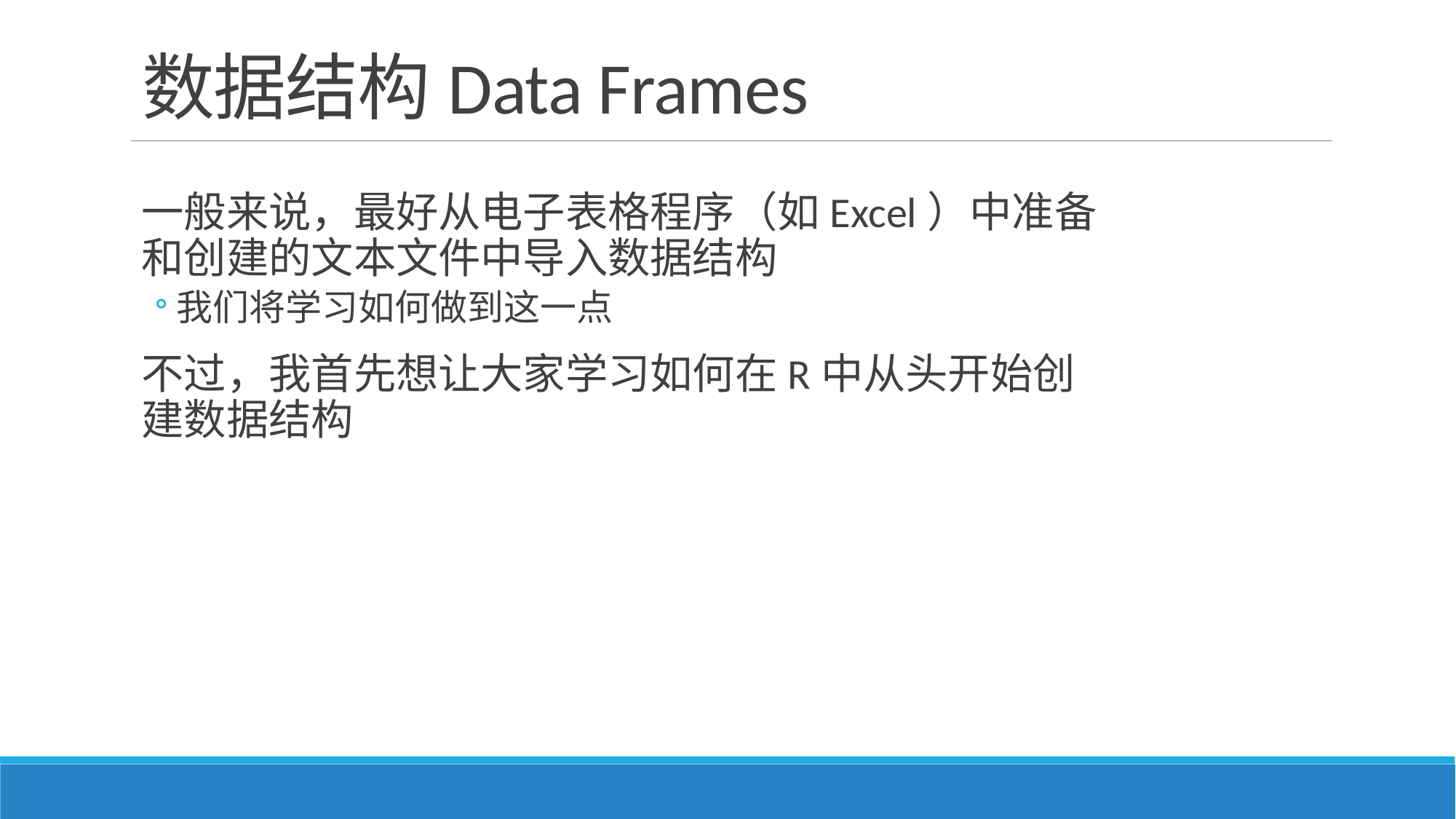

# 数据结构Data Frames
一般来说，最好从电子表格程序（如Excel）中准备和创建的文本文件中导入数据结构
我们将学习如何做到这一点
不过，我首先想让大家学习如何在R中从头开始创建数据结构